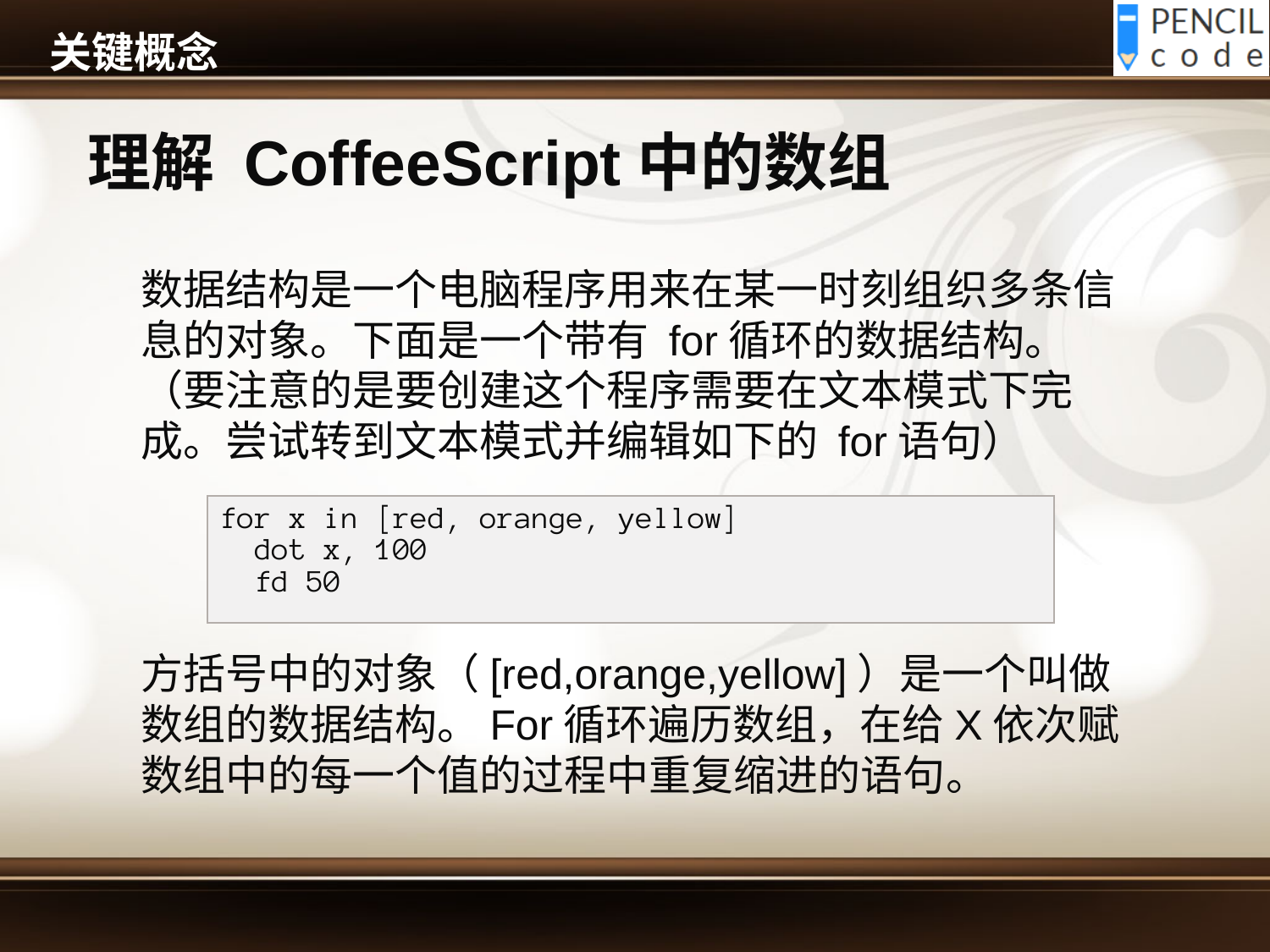

# 关键概念
理解 CoffeeScript中的数组
数据结构是一个电脑程序用来在某一时刻组织多条信息的对象。下面是一个带有 for循环的数据结构。（要注意的是要创建这个程序需要在文本模式下完成。尝试转到文本模式并编辑如下的 for语句）
| for x in [red, orange, yellow] dot x, 100 fd 50 |
| --- |
方括号中的对象（[red,orange,yellow]）是一个叫做数组的数据结构。For循环遍历数组，在给X依次赋数组中的每一个值的过程中重复缩进的语句。